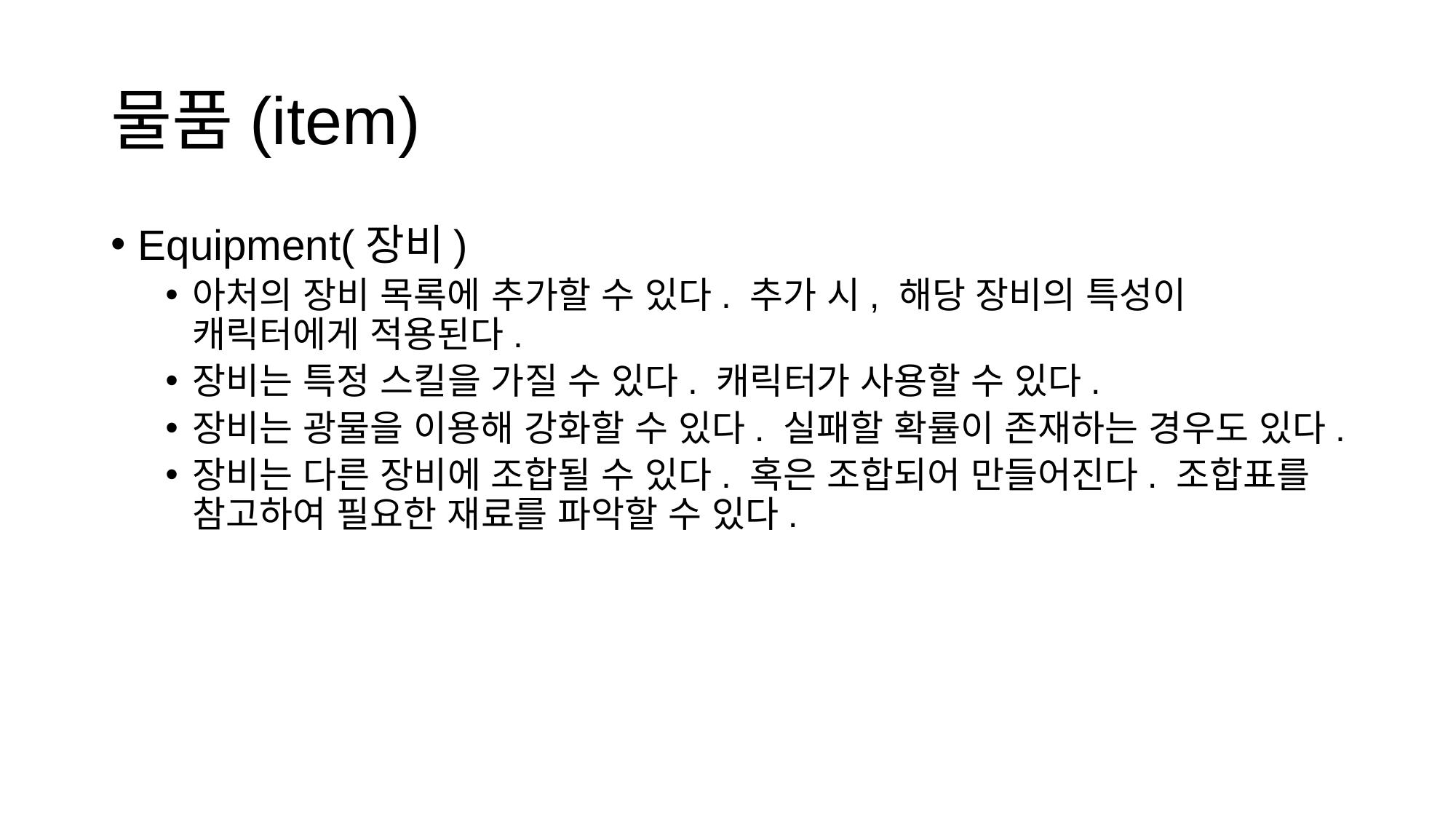

# 물품(item)
Equipment(장비)
아처의 장비 목록에 추가할 수 있다. 추가 시, 해당 장비의 특성이 캐릭터에게 적용된다.
장비는 특정 스킬을 가질 수 있다. 캐릭터가 사용할 수 있다.
장비는 광물을 이용해 강화할 수 있다. 실패할 확률이 존재하는 경우도 있다.
장비는 다른 장비에 조합될 수 있다. 혹은 조합되어 만들어진다. 조합표를 참고하여 필요한 재료를 파악할 수 있다.